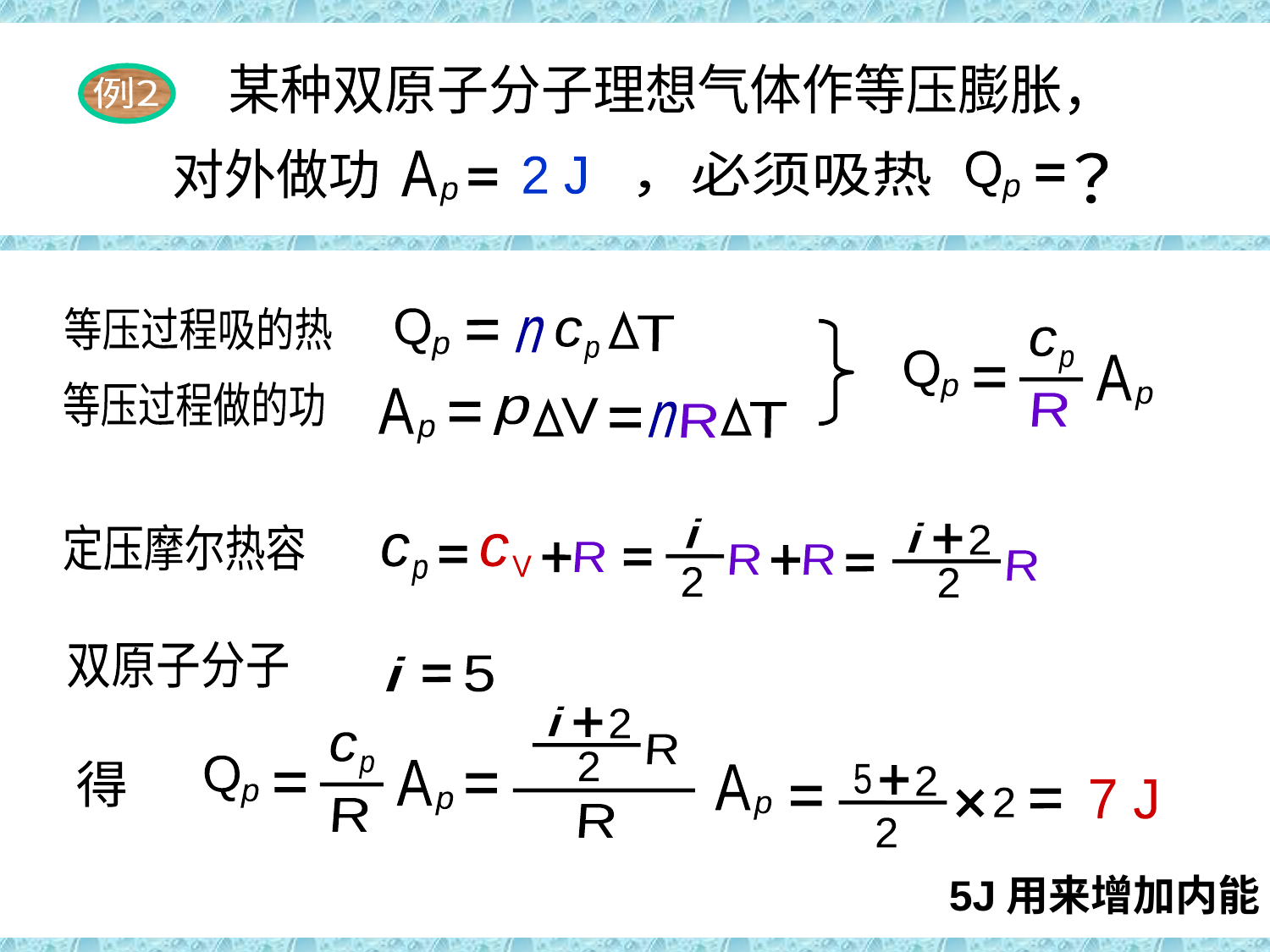

例
某种双原子分子理想气体作等压膨胀，

例2
对外做功
A
p
，必须吸热
Q
p
？
2 J

等压过程吸的热
Q
p

T

ν
c
p

c
p
Q
p
A
p

R
等压过程做的功
A
p
p

V
ν

T

R
i
i

2
R

2
定压摩尔热容
c
p
c
V

R

R
R

2
双原子分子
5
i

i

2
R

2
c
p
Q
p
A
p
5
A
p

2

7 J

2

R

R
2
得
5J用来增加内能